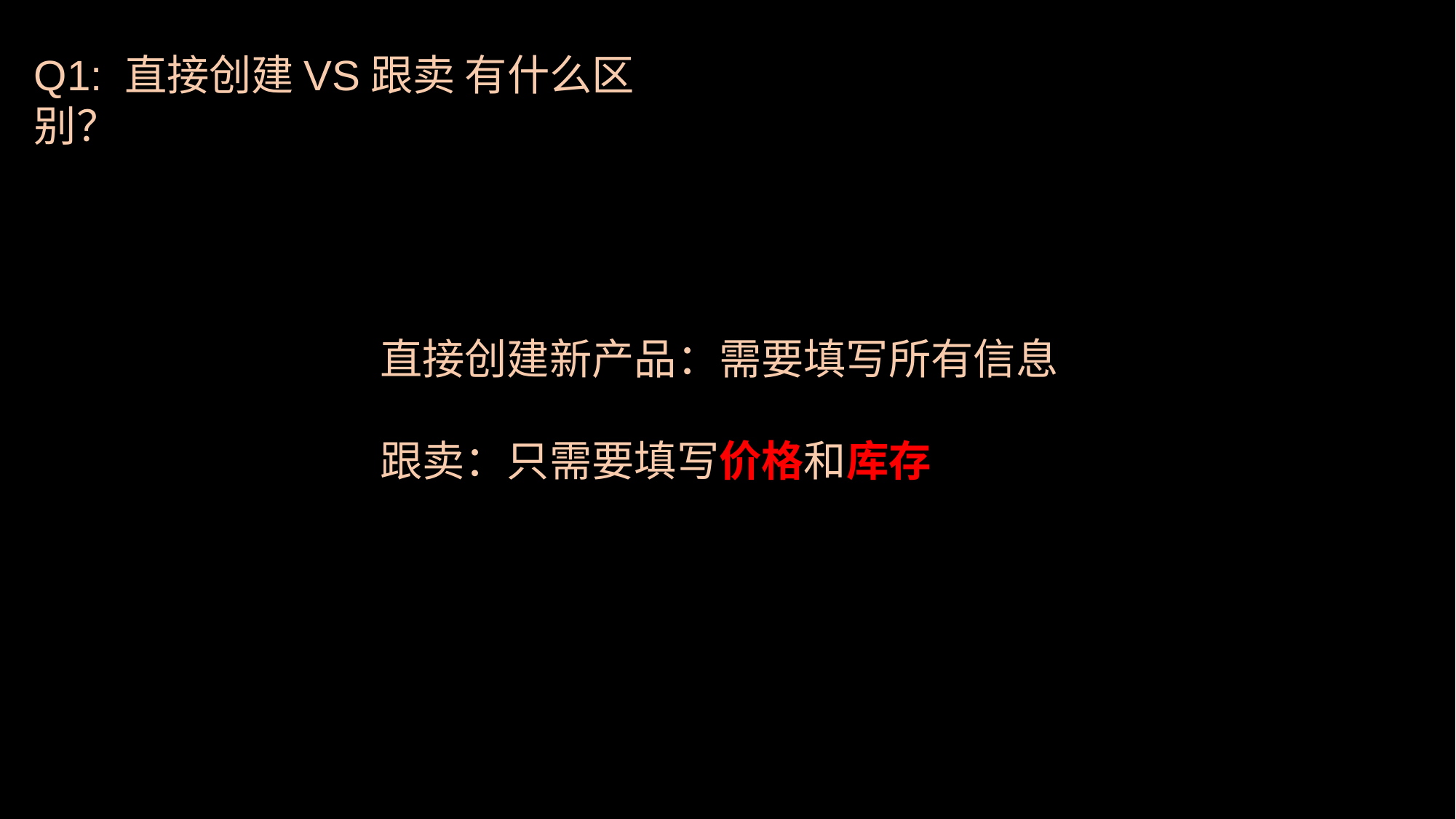

Q1: 直接创建VS跟卖 有什么区别？
直接创建新产品：需要填写所有信息

跟卖：只需要填写价格和库存